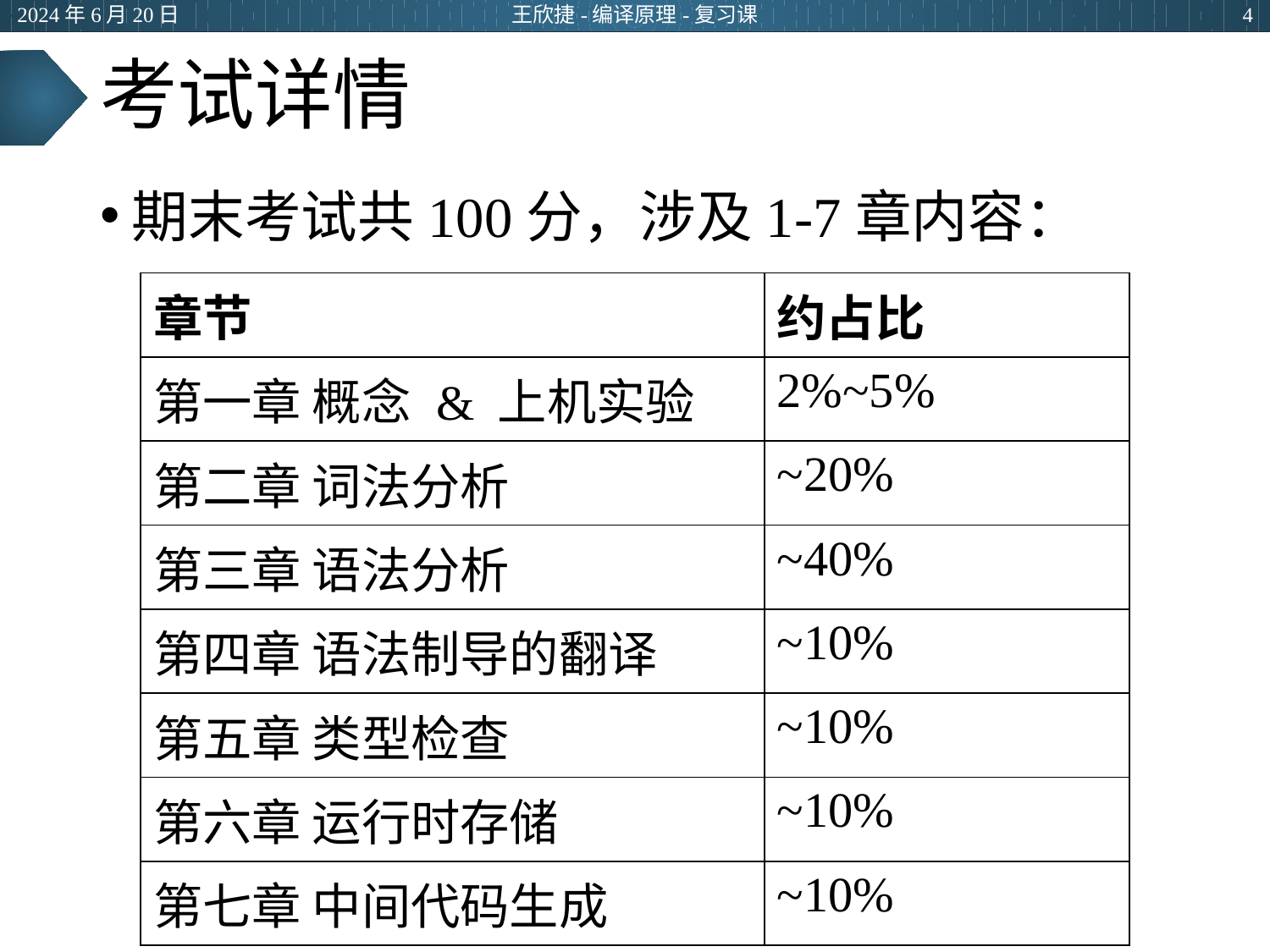

2024年6月20日
王欣捷-编译原理-复习课
4
# 考试详情
期末考试共100分，涉及1-7章内容：
| 章节 | 约占比 |
| --- | --- |
| 第一章 概念 & 上机实验 | 2%~5% |
| 第二章 词法分析 | ~20% |
| 第三章 语法分析 | ~40% |
| 第四章 语法制导的翻译 | ~10% |
| 第五章 类型检查 | ~10% |
| 第六章 运行时存储 | ~10% |
| 第七章 中间代码生成 | ~10% |